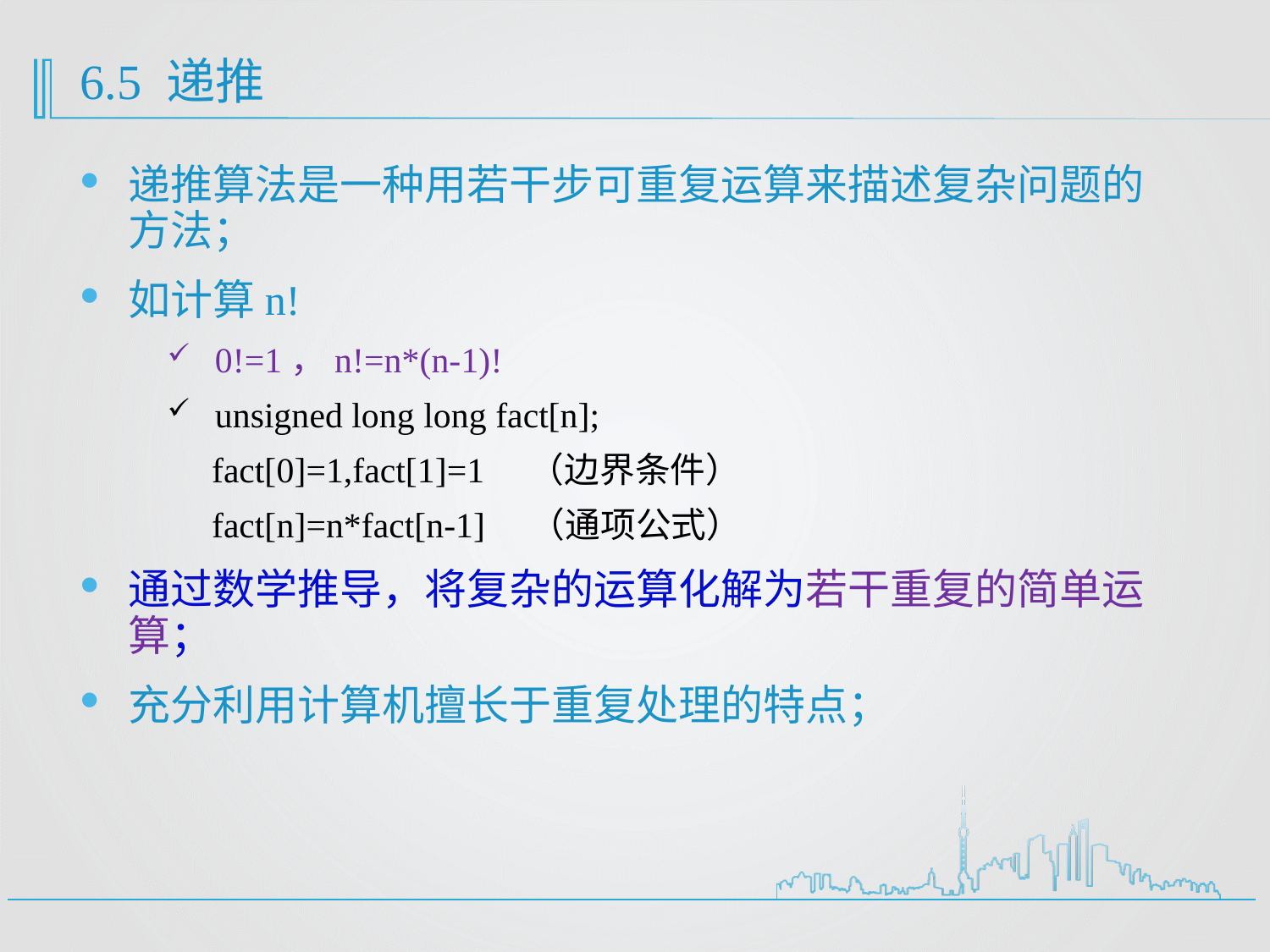

# 6.5 递推
递推算法是一种用若干步可重复运算来描述复杂问题的方法；
如计算n!
0!=1，n!=n*(n-1)!
unsigned long long fact[n];
     fact[0]=1,fact[1]=1    （边界条件）
     fact[n]=n*fact[n-1]    （通项公式）
通过数学推导，将复杂的运算化解为若干重复的简单运算；
充分利用计算机擅长于重复处理的特点；